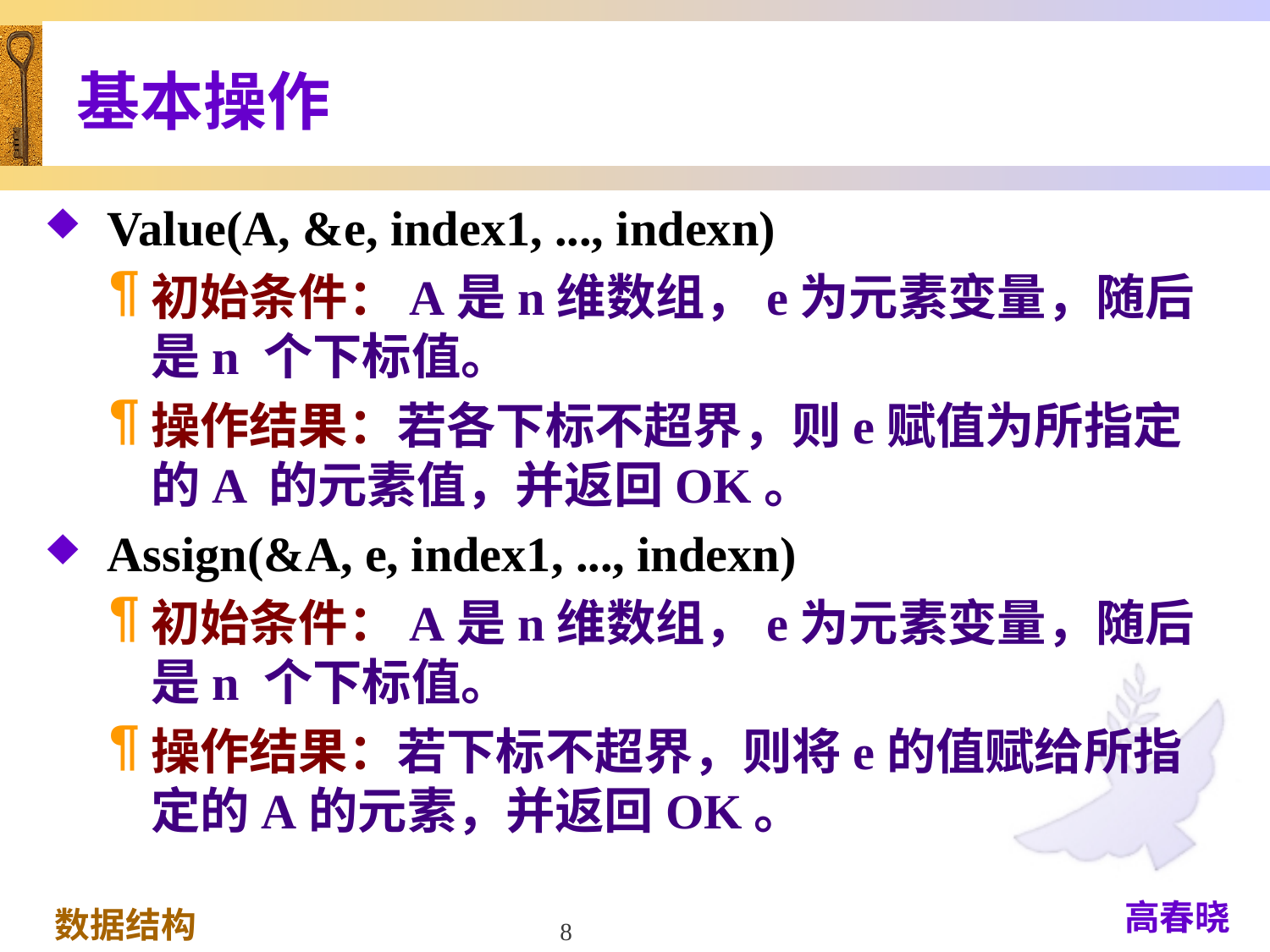

# 基本操作
 Value(A, &e, index1, ..., indexn)
初始条件：A是n维数组，e为元素变量，随后是n 个下标值。
操作结果：若各下标不超界，则e赋值为所指定的A 的元素值，并返回OK。
 Assign(&A, e, index1, ..., indexn)
初始条件：A是n维数组，e为元素变量，随后是n 个下标值。
操作结果：若下标不超界，则将e的值赋给所指定的A的元素，并返回OK。
8